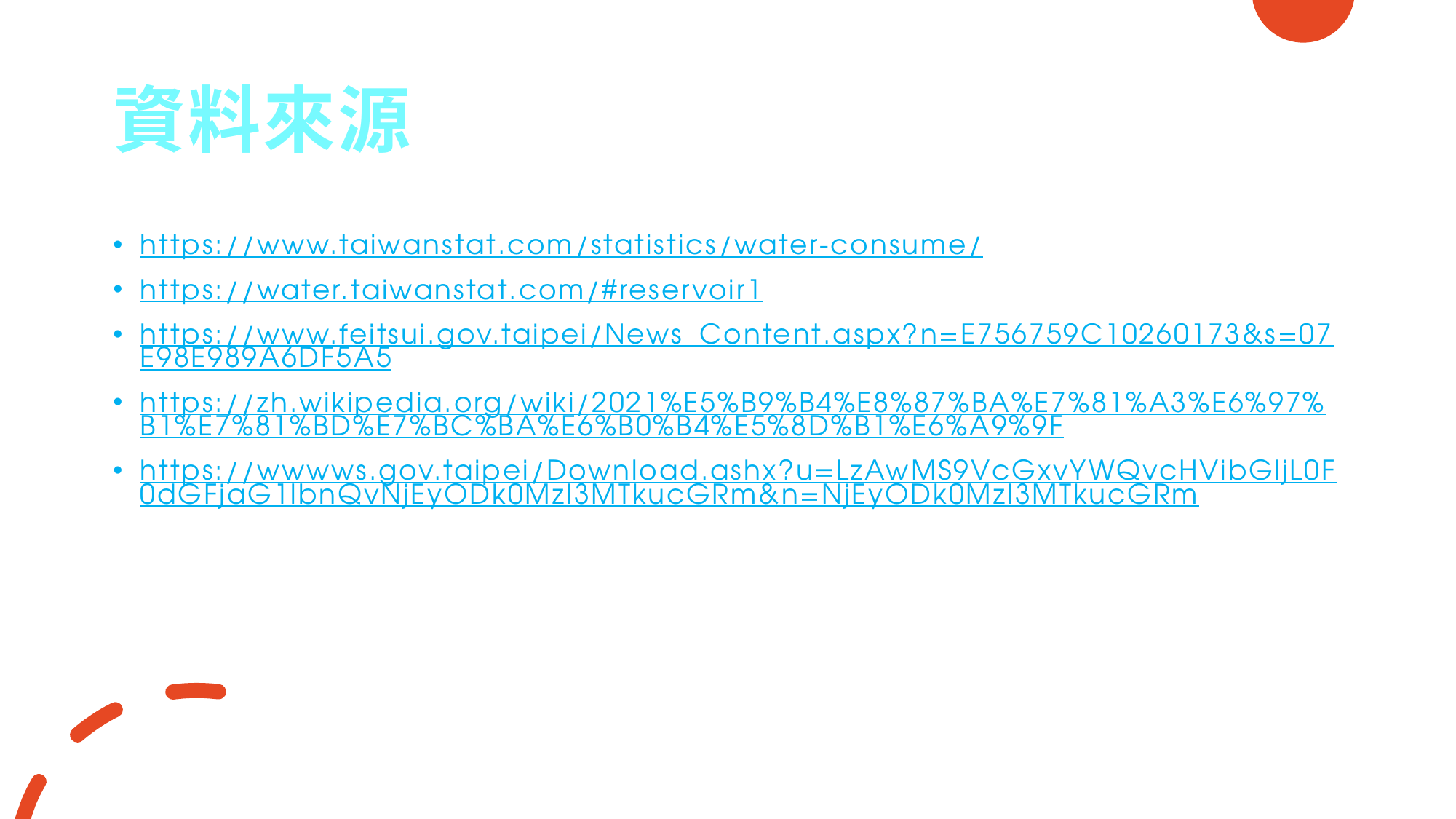

# 資料來源
https://www.taiwanstat.com/statistics/water-consume/
https://water.taiwanstat.com/#reservoir1
https://www.feitsui.gov.taipei/News_Content.aspx?n=E756759C10260173&s=07E98E989A6DF5A5
https://zh.wikipedia.org/wiki/2021%E5%B9%B4%E8%87%BA%E7%81%A3%E6%97%B1%E7%81%BD%E7%BC%BA%E6%B0%B4%E5%8D%B1%E6%A9%9F
https://wwwws.gov.taipei/Download.ashx?u=LzAwMS9VcGxvYWQvcHVibGljL0F0dGFjaG1lbnQvNjEyODk0MzI3MTkucGRm&n=NjEyODk0MzI3MTkucGRm